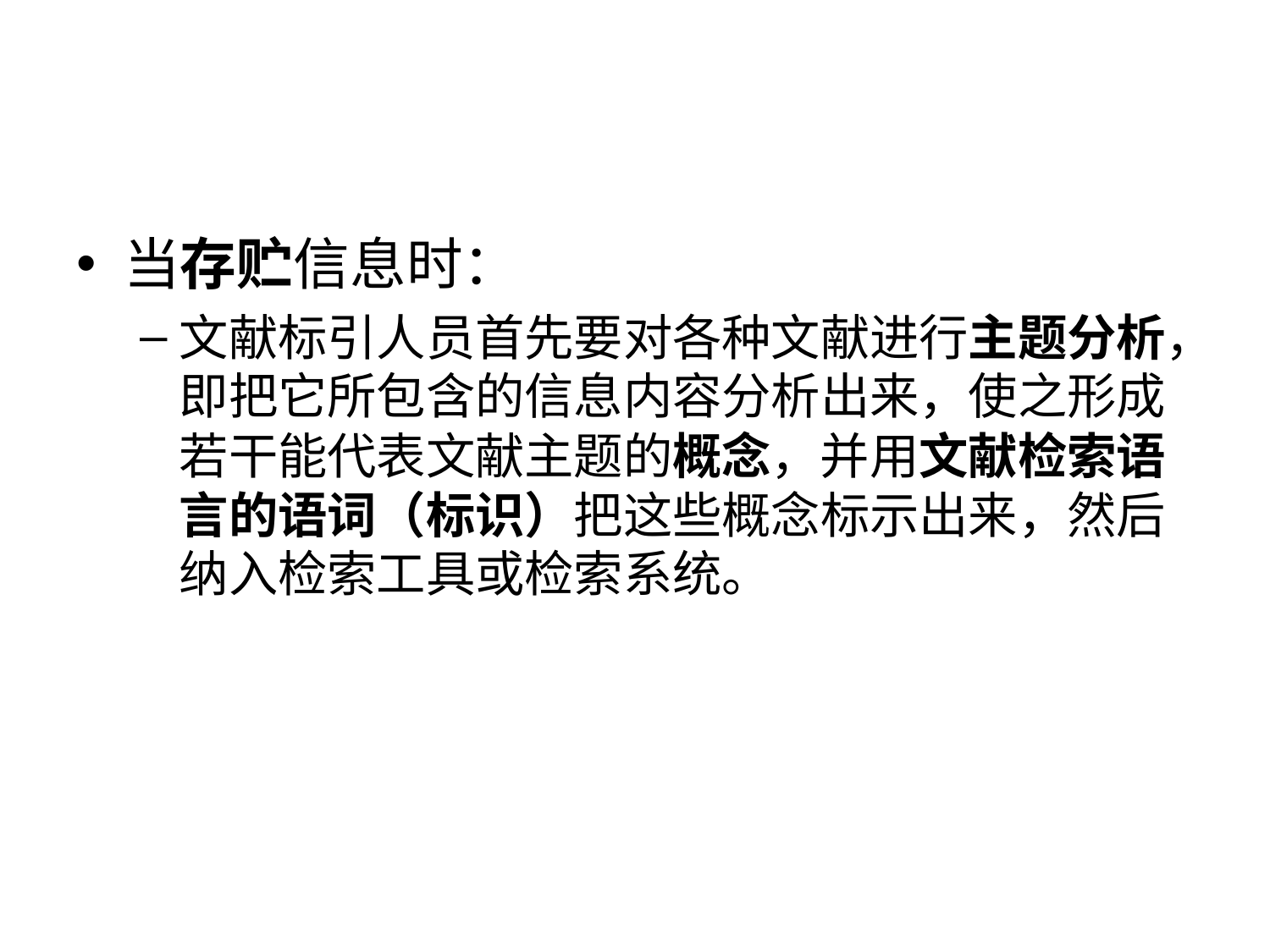

当存贮信息时：
文献标引人员首先要对各种文献进行主题分析，即把它所包含的信息内容分析出来，使之形成若干能代表文献主题的概念，并用文献检索语言的语词（标识）把这些概念标示出来，然后纳入检索工具或检索系统。